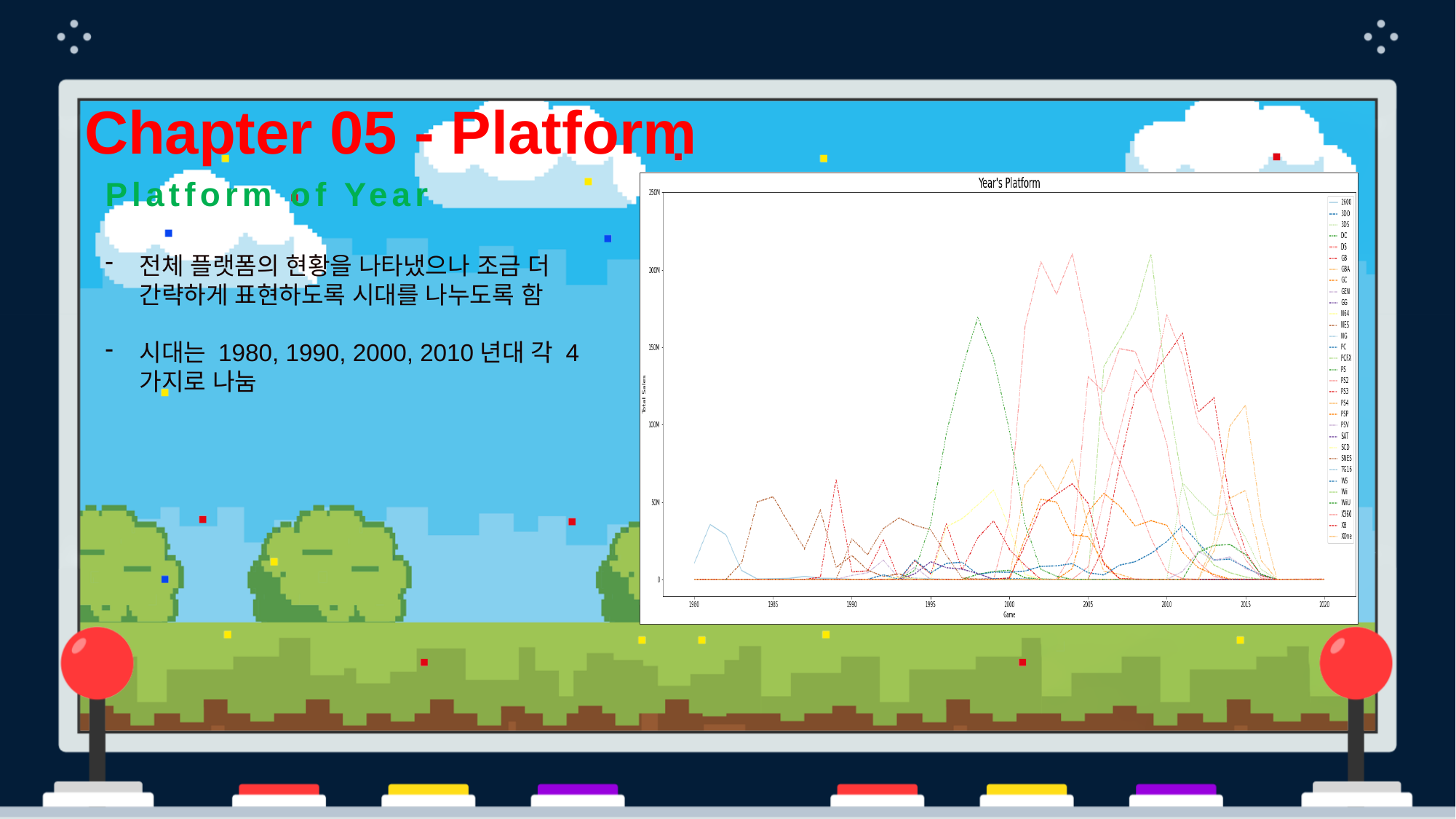

Chapter 05 - Platform
Platform of Year

전체 플랫폼의 현황을 나타냈으나 조금 더 간략하게 표현하도록 시대를 나누도록 함

시대는 1980, 1990, 2000, 2010년대 각 4가지로 나눔